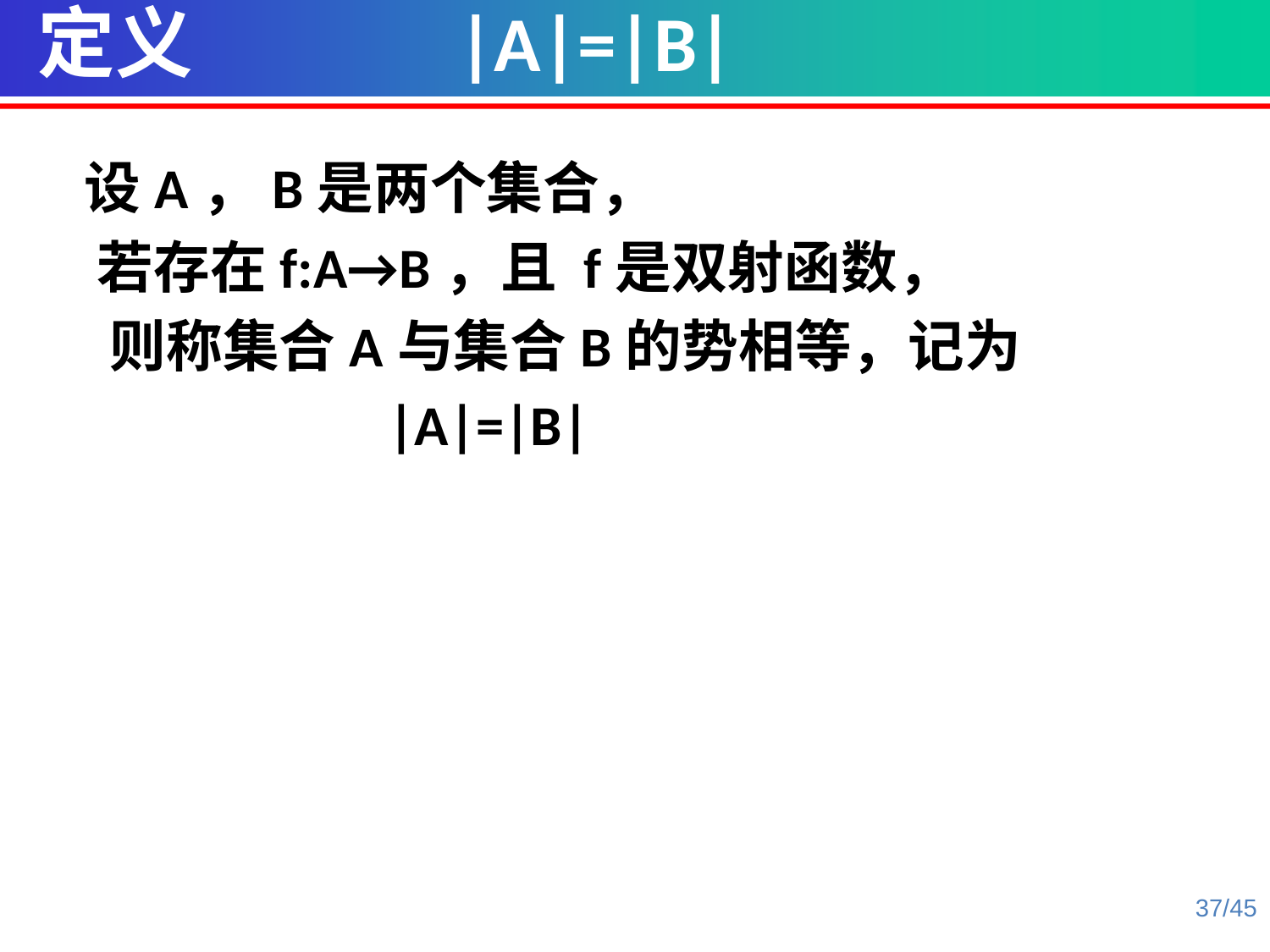

定义              |A|=|B|
 设A，B是两个集合，
  若存在f:A→B，且 f是双射函数，
   则称集合A与集合B的势相等，记为
                          |A|=|B|
37/45